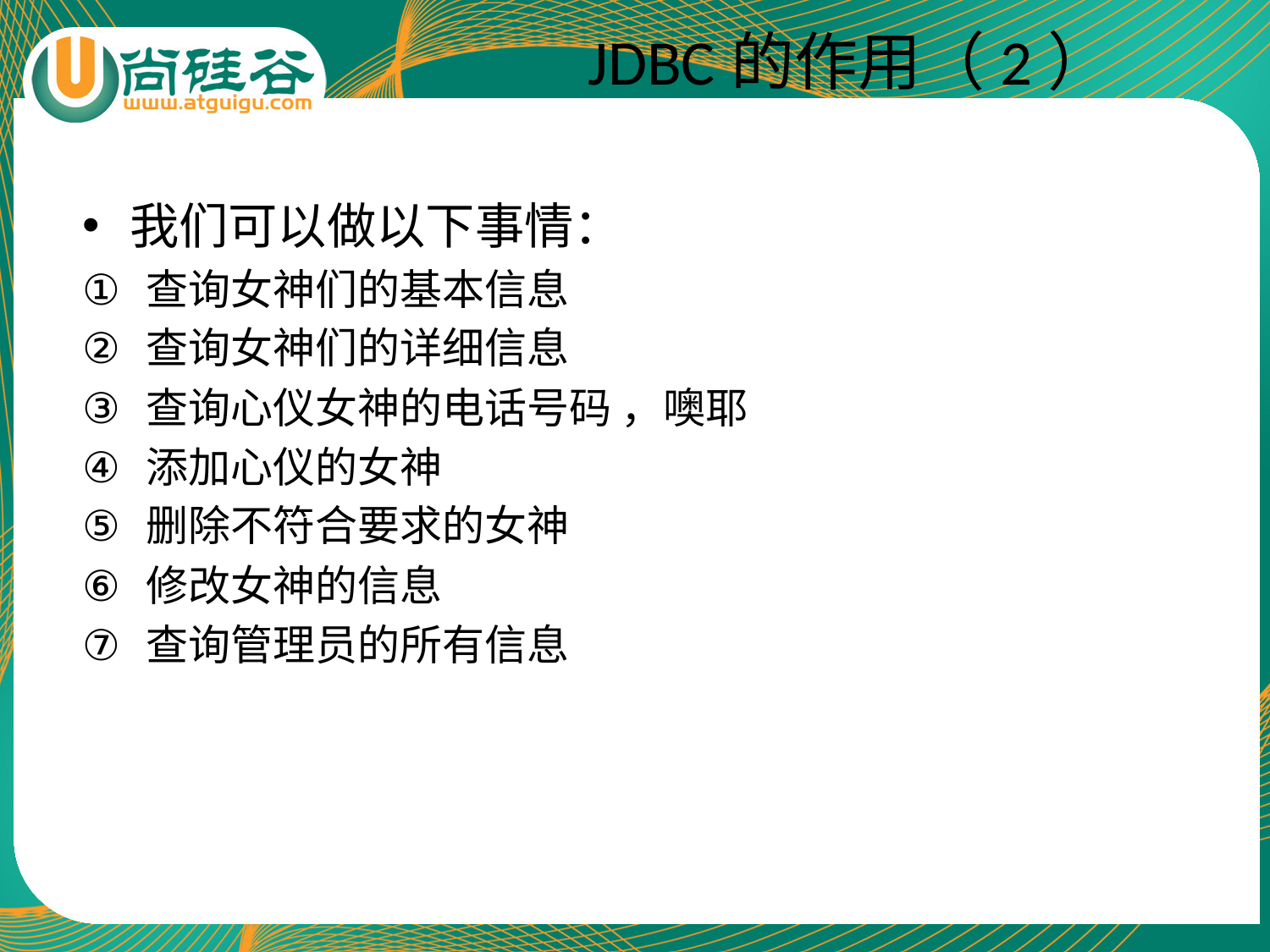

# JDBC的作用（2）
我们可以做以下事情：
查询女神们的基本信息
查询女神们的详细信息
查询心仪女神的电话号码 ，噢耶
添加心仪的女神
删除不符合要求的女神
修改女神的信息
查询管理员的所有信息